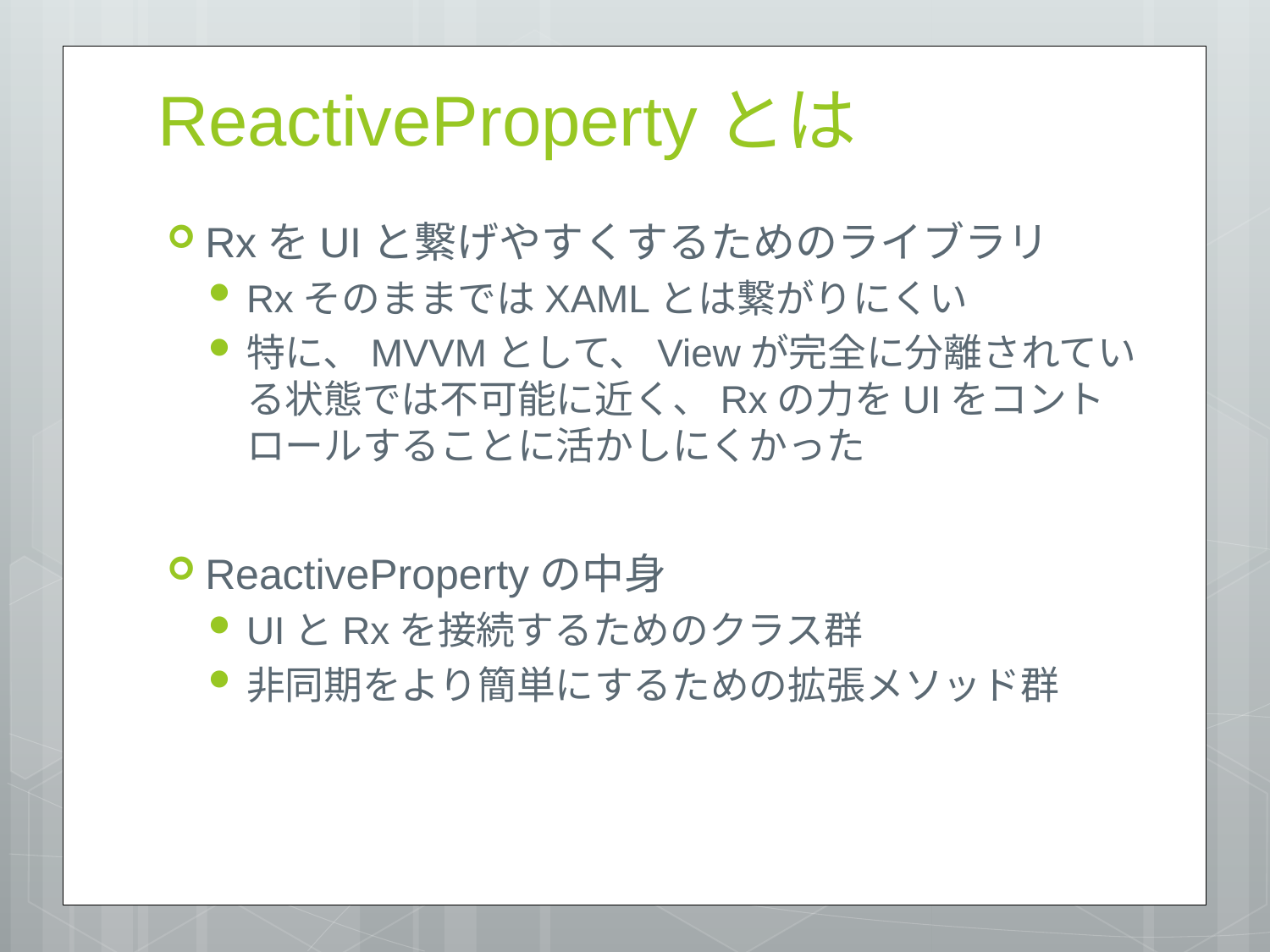

# ReactivePropertyとは
RxをUIと繋げやすくするためのライブラリ
RxそのままではXAMLとは繋がりにくい
特に、MVVMとして、Viewが完全に分離されている状態では不可能に近く、Rxの力をUIをコントロールすることに活かしにくかった

ReactivePropertyの中身
UIとRxを接続するためのクラス群
非同期をより簡単にするための拡張メソッド群